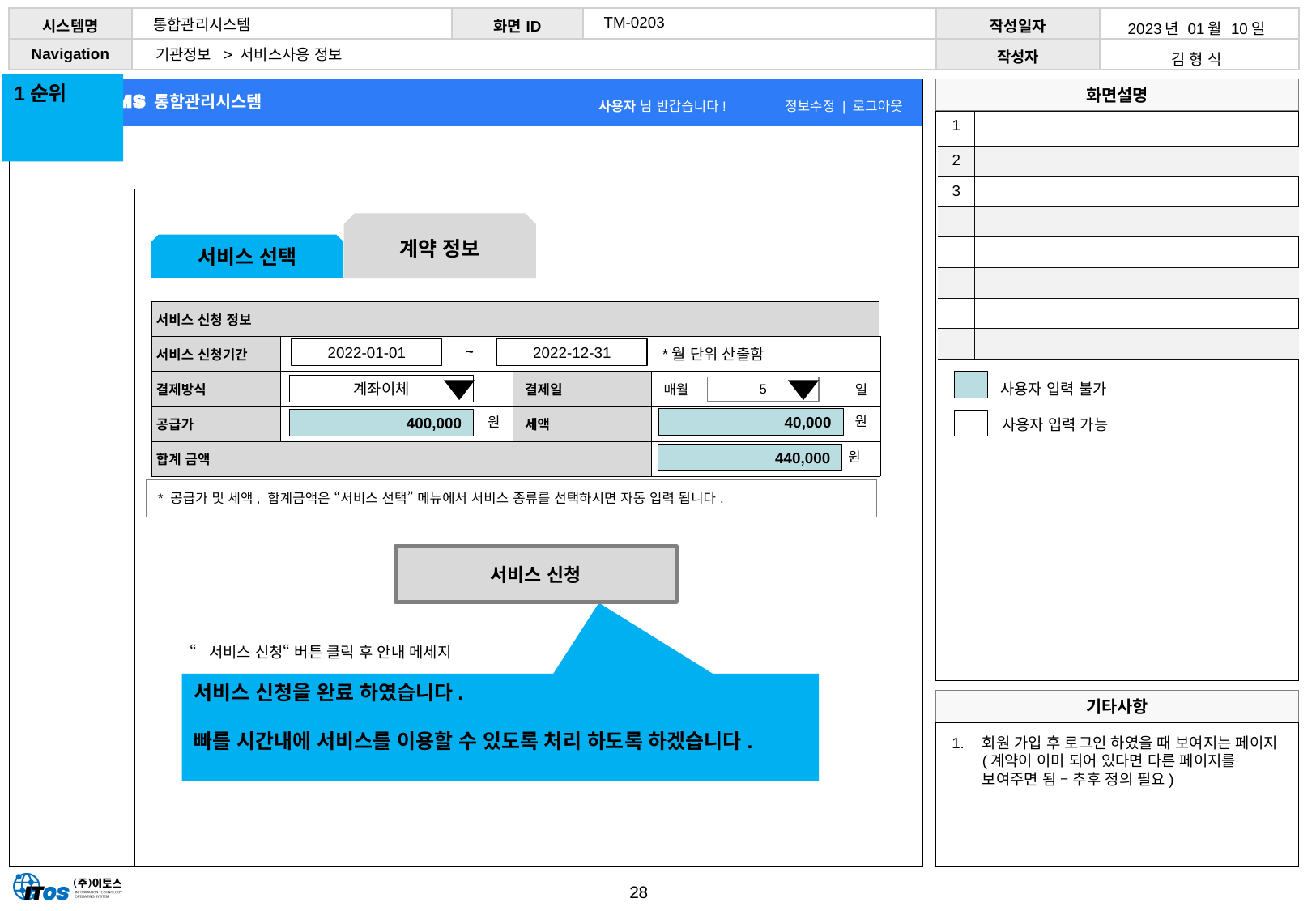

TM-0203
통합관리시스템
| 2023년 01월 10일 |
| --- |
| 김 형 식 |
기관정보  > 서비스사용 정보
1순위
| 1 |  |
| --- | --- |
| 2 |  |
| 3 |  |
|  |  |
|  |  |
|  |  |
|  |  |
|  |  |
계약 정보
서비스 선택
| 서비스 신청 정보 |  |  |  |
| --- | --- | --- | --- |
| 서비스 신청기간 |  |  |  |
| 결제방식 |  | 결제일 |  |
| 공급가 |  | 세액 |  |
| 합계 금액 |  |  |  |
~
*월 단위 산출함
2022-01-01
2022-12-31

사용자 입력 불가
계좌이체
매월
일
5

원
원
40,000
사용자 입력 가능
400,000

원
440,000
* 공급가 및 세액, 합계금액은 “서비스 선택” 메뉴에서 서비스 종류를 선택하시면 자동 입력 됩니다.
서비스 신청
“서비스 신청“ 버튼 클릭 후 안내 메세지
서비스 신청을 완료 하였습니다.
빠를 시간내에 서비스를 이용할 수 있도록 처리 하도록 하겠습니다.
회원 가입 후 로그인 하였을 때 보여지는 페이지(계약이 이미 되어 있다면 다른 페이지를 보여주면 됨 – 추후 정의 필요)